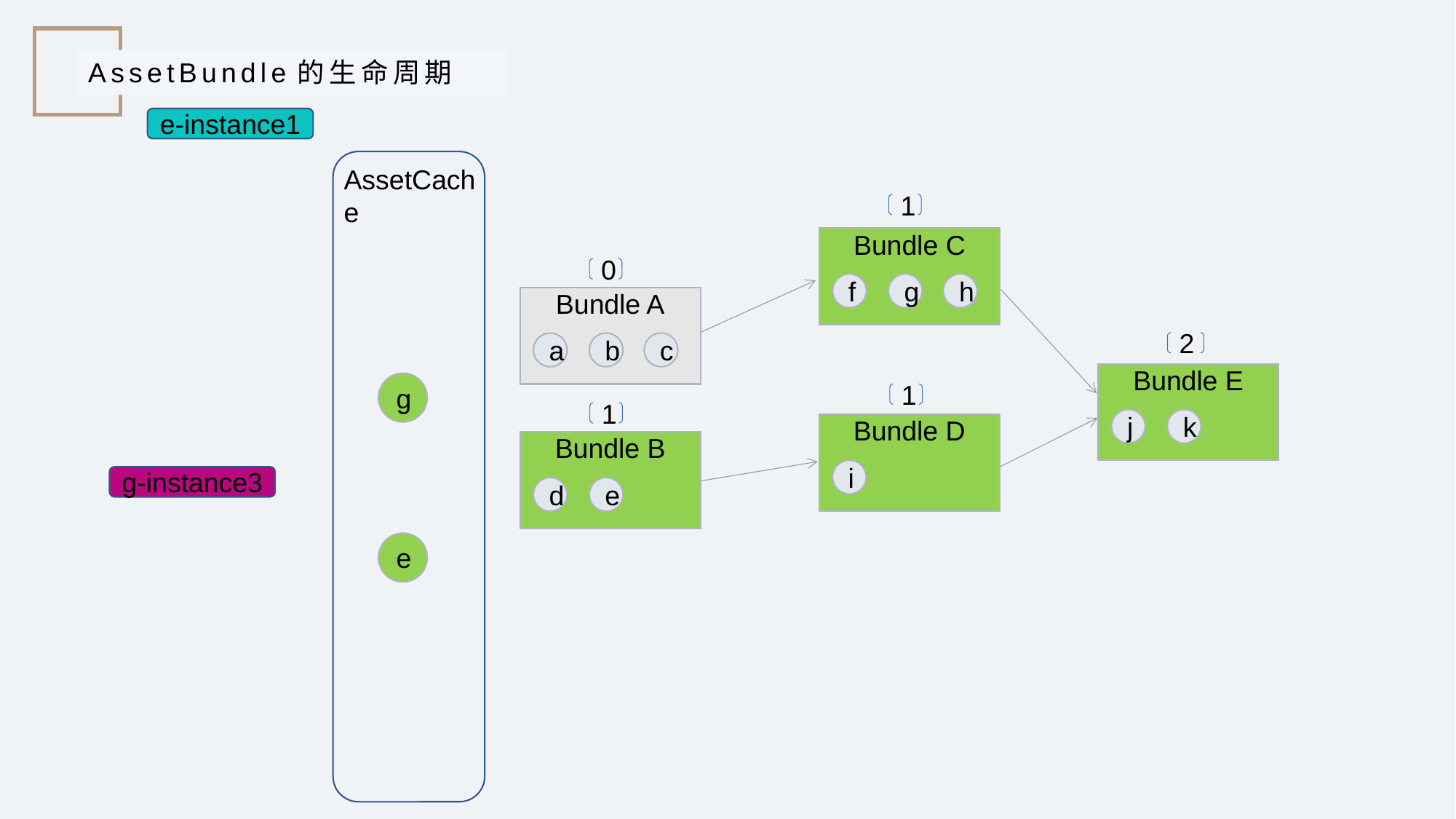

AssetBundle的生命周期
e-instance1

AssetCache
1
Bundle C

0
f
g
h
Bundle A

2
a
b
c
Bundle E

g
1
1
j
k
Bundle D

Bundle B

i
g-instance3
d
e
e